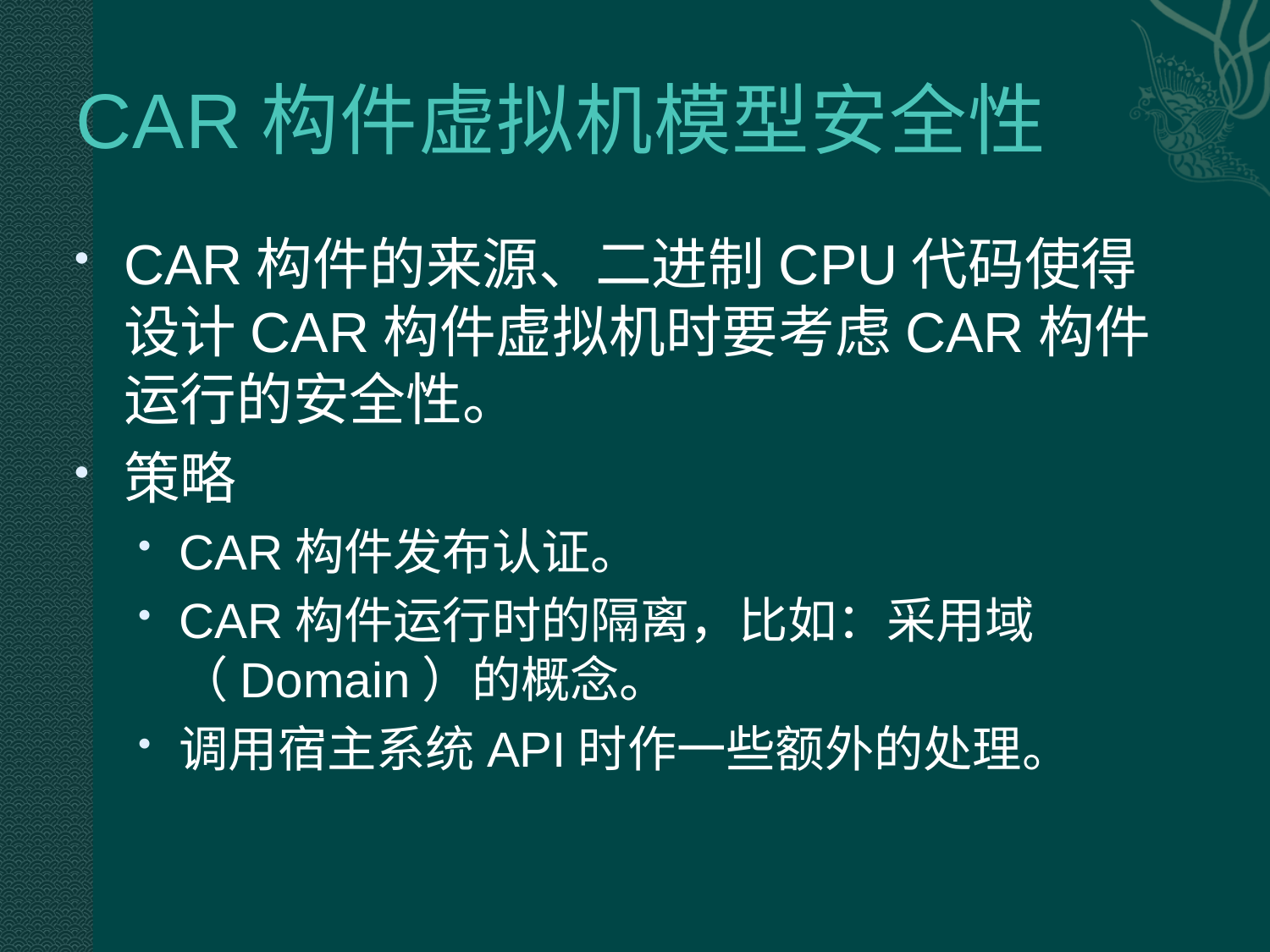

# CAR构件虚拟机模型安全性
CAR构件的来源、二进制CPU代码使得设计CAR构件虚拟机时要考虑CAR构件运行的安全性。
策略
CAR构件发布认证。
CAR构件运行时的隔离，比如：采用域（Domain）的概念。
调用宿主系统API时作一些额外的处理。